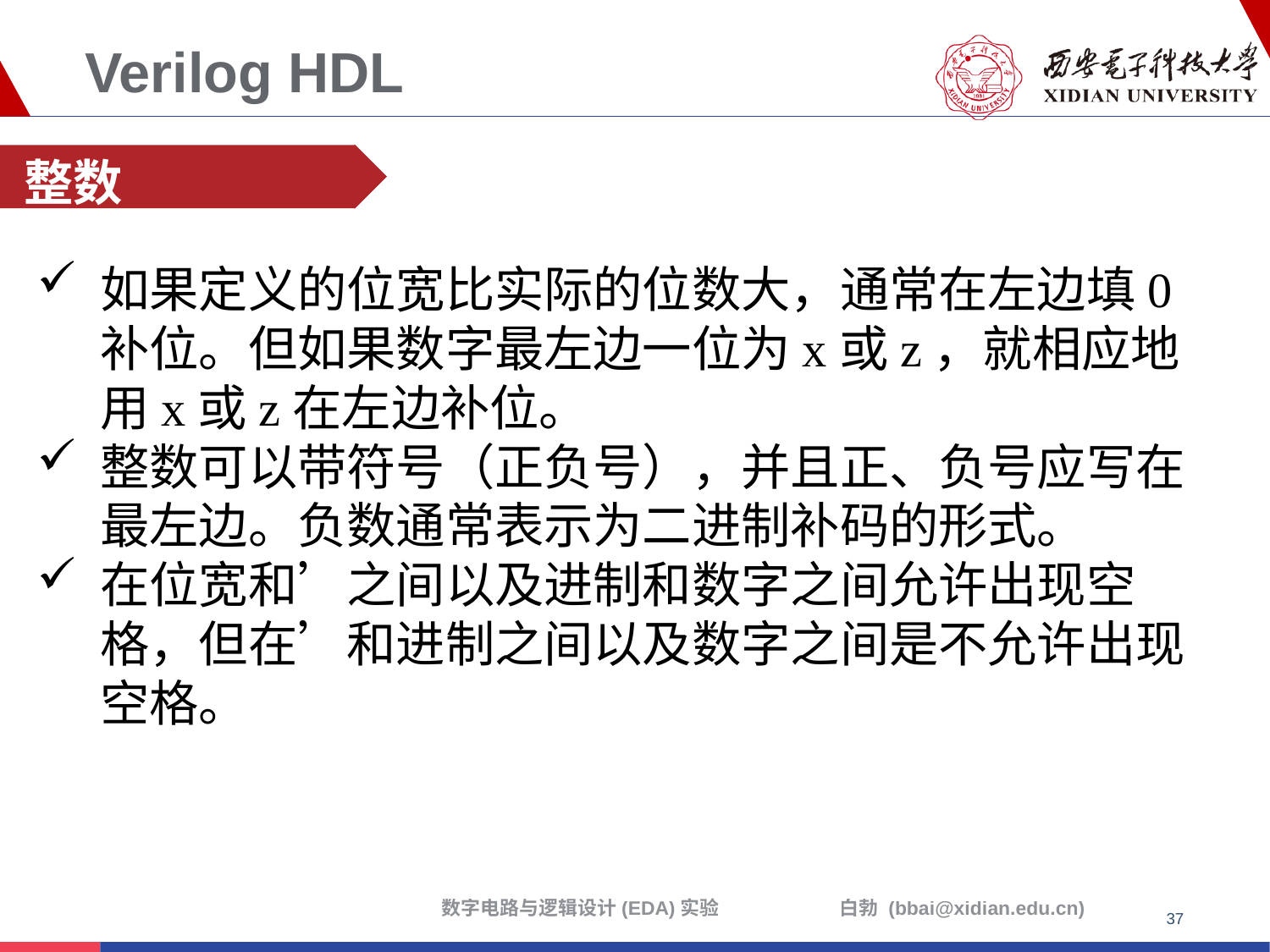

# Verilog HDL
整数
如果定义的位宽比实际的位数大，通常在左边填0补位。但如果数字最左边一位为x或z，就相应地用x或z在左边补位。
整数可以带符号（正负号），并且正、负号应写在最左边。负数通常表示为二进制补码的形式。
在位宽和’之间以及进制和数字之间允许出现空格，但在’和进制之间以及数字之间是不允许出现空格。

37